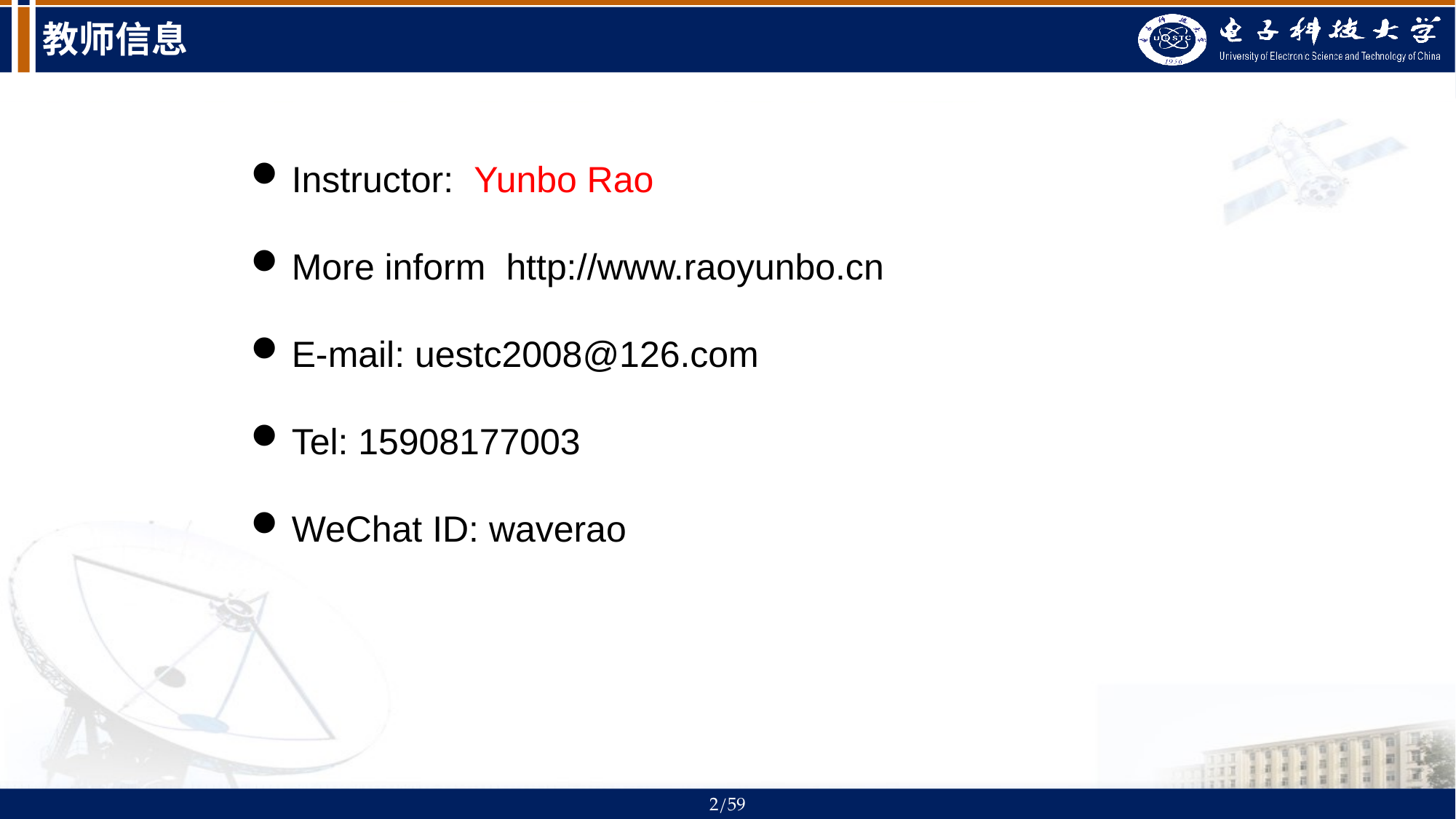

# 教师信息
Instructor:  Yunbo Rao

More inform  http://www.raoyunbo.cn

E-mail: uestc2008@126.com

Tel: 15908177003

WeChat ID: waverao